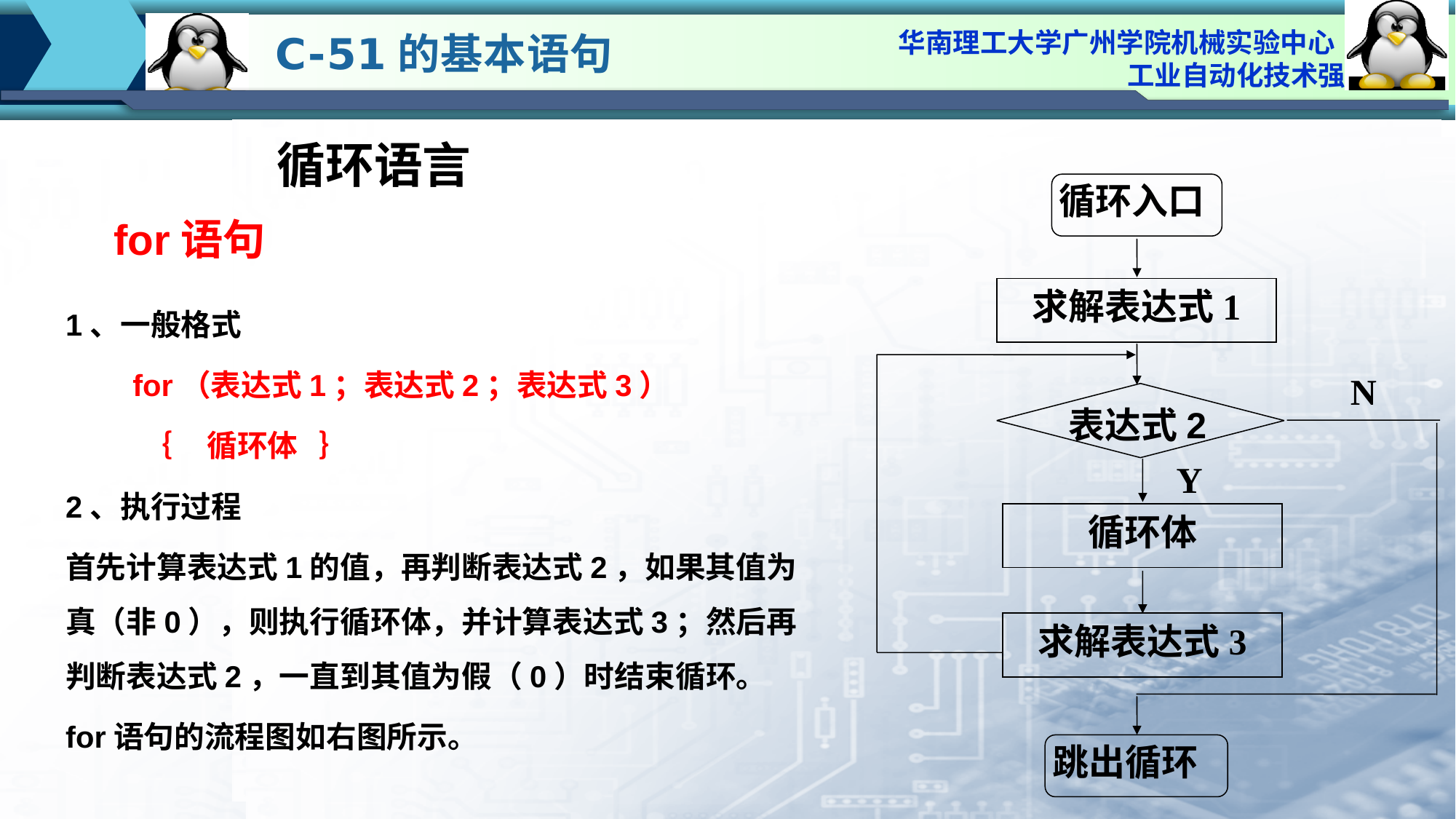

C-51的基本语句
循环语言
循环入口

求解表达式1

N
表达式2

Y

循环体

求解表达式3

跳出循环
for语句
1、一般格式
        for（表达式1；表达式2；表达式3）
          ｛     循环体   ｝
2、执行过程
首先计算表达式1的值，再判断表达式2，如果其值为真（非0），则执行循环体，并计算表达式3；然后再判断表达式2，一直到其值为假（0）时结束循环。
for语句的流程图如右图所示。